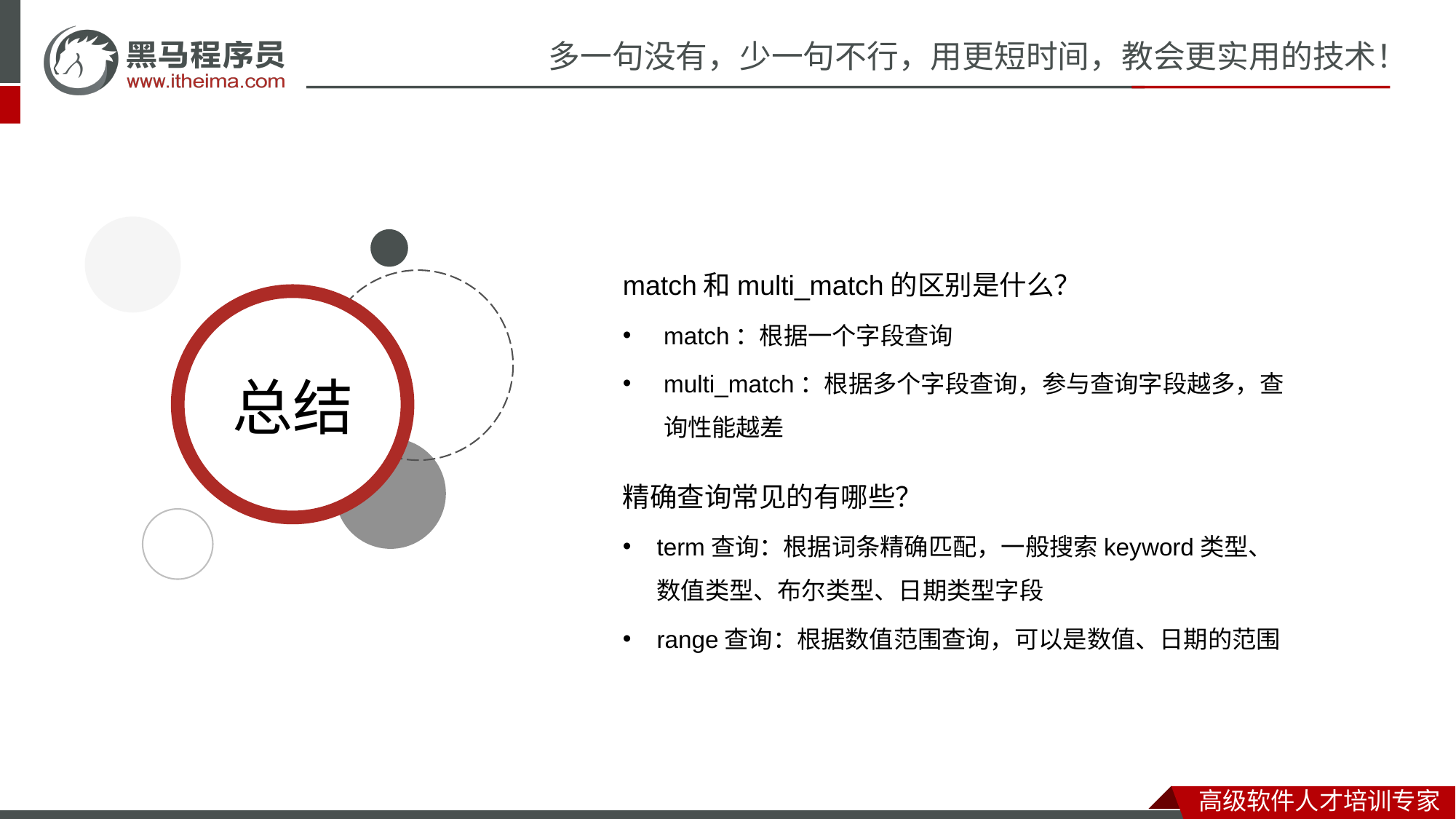

match和multi_match的区别是什么？
match：根据一个字段查询
multi_match：根据多个字段查询，参与查询字段越多，查询性能越差
精确查询常见的有哪些？
term查询：根据词条精确匹配，一般搜索keyword类型、数值类型、布尔类型、日期类型字段
range查询：根据数值范围查询，可以是数值、日期的范围